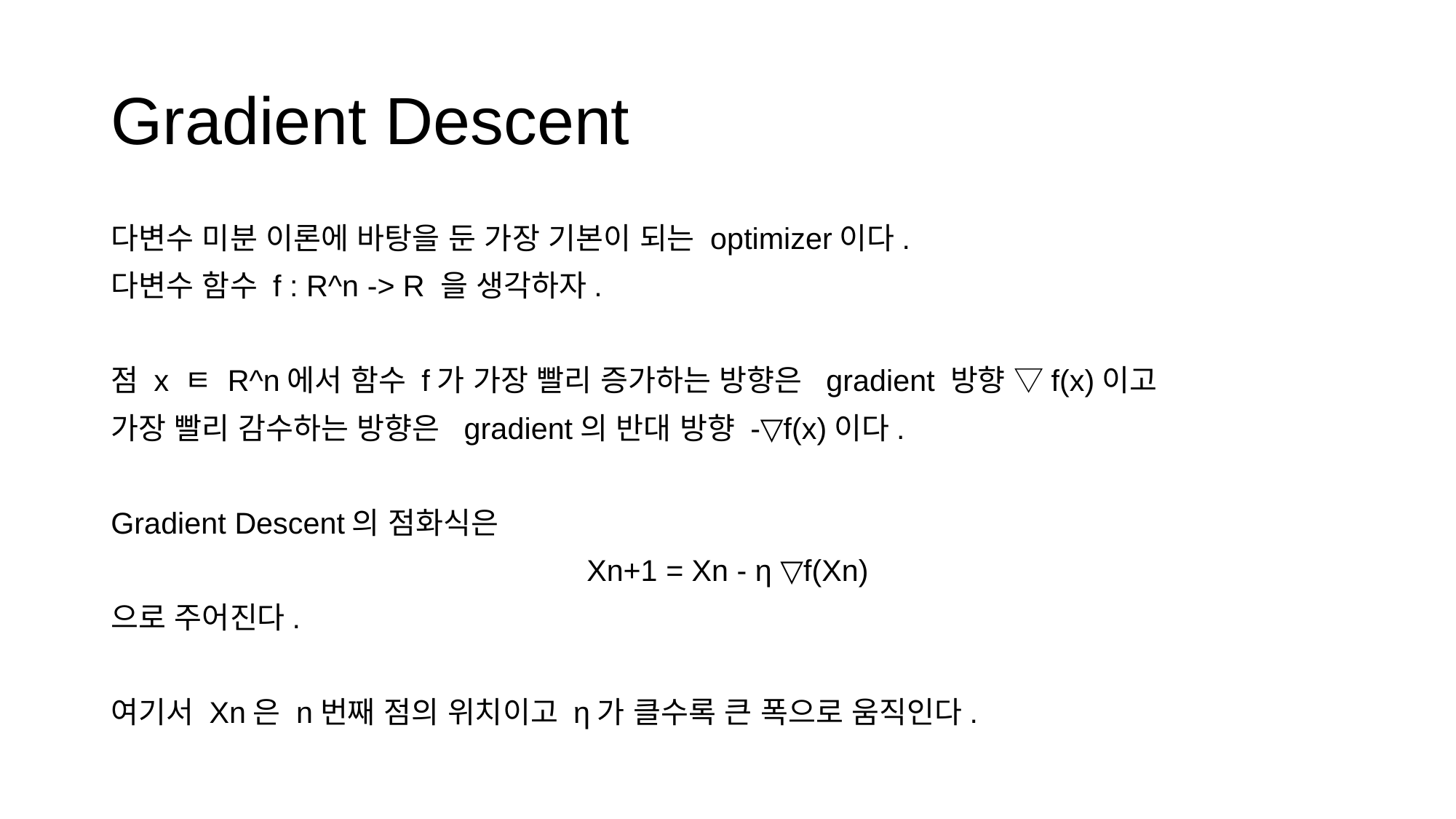

# Gradient Descent
다변수 미분 이론에 바탕을 둔 가장 기본이 되는 optimizer이다.
다변수 함수 f : R^n -> R 을 생각하자.

점 x ㅌ R^n에서 함수 f가 가장 빨리 증가하는 방향은  gradient 방향 ▽f(x)이고
가장 빨리 감수하는 방향은  gradient의 반대 방향 -▽f(x)이다.

Gradient Descent의 점화식은
Xn+1 = Xn - η ▽f(Xn)
으로 주어진다.

여기서 Xn은 n번째 점의 위치이고 η가 클수록 큰 폭으로 움직인다.